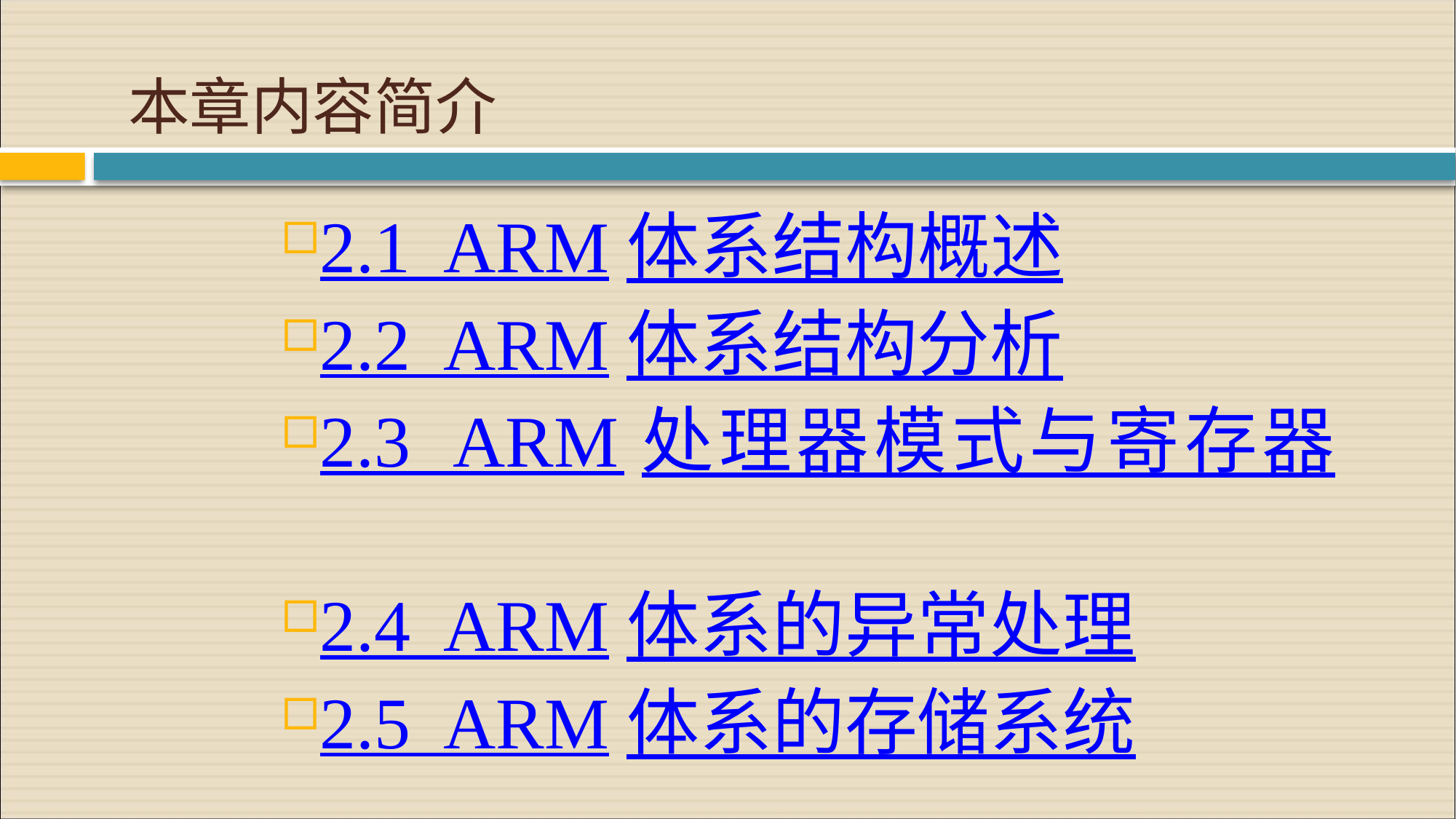

# 本章内容简介
2.1  ARM体系结构概述
2.2  ARM体系结构分析
2.3  ARM处理器模式与寄存器
2.4  ARM体系的异常处理
2.5  ARM体系的存储系统